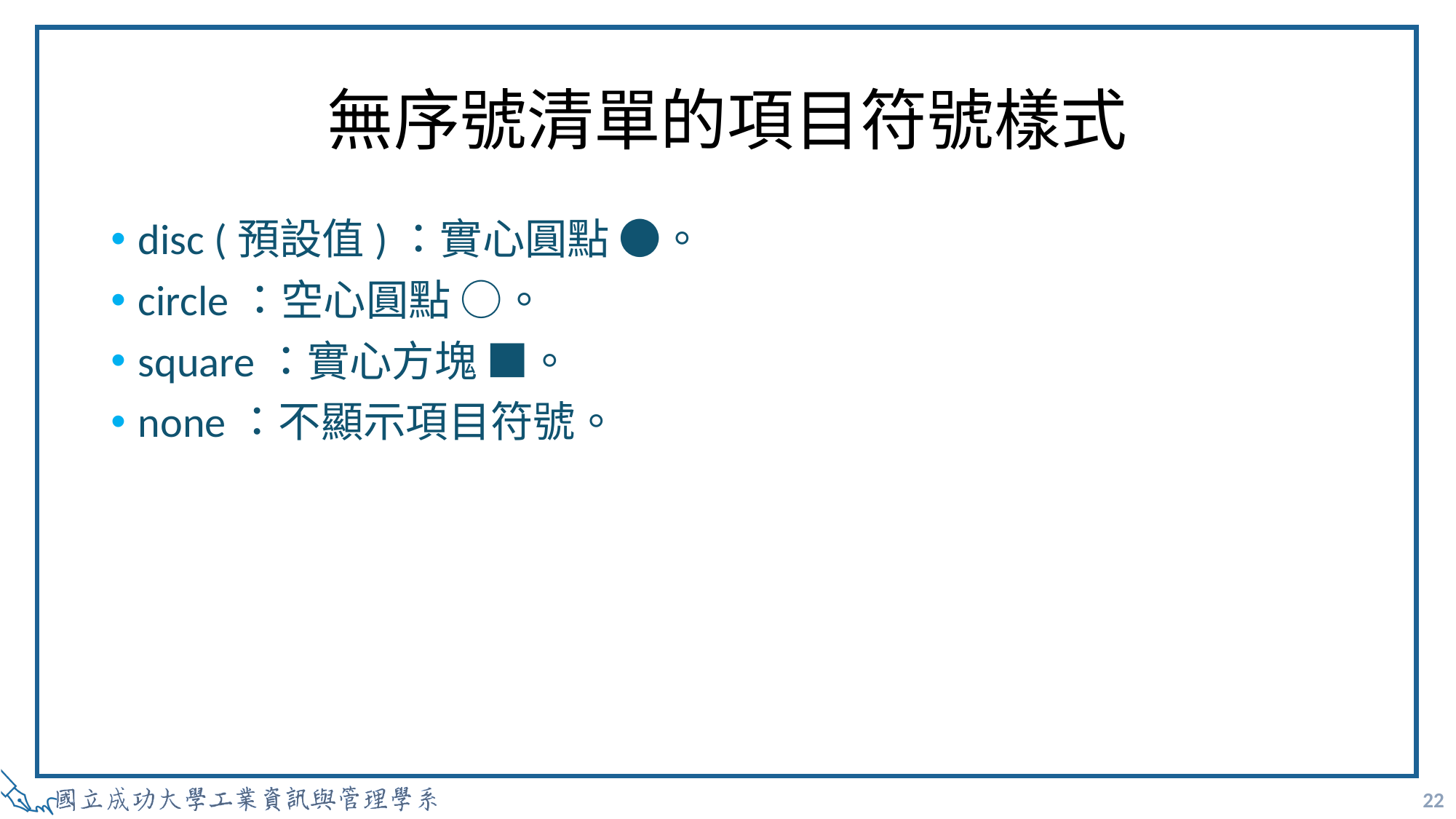

# 無序號清單的項目符號樣式
disc (預設值)：實心圓點 ●。
circle：空心圓點 ○。
square：實心方塊 ■。
none：不顯示項目符號。
22